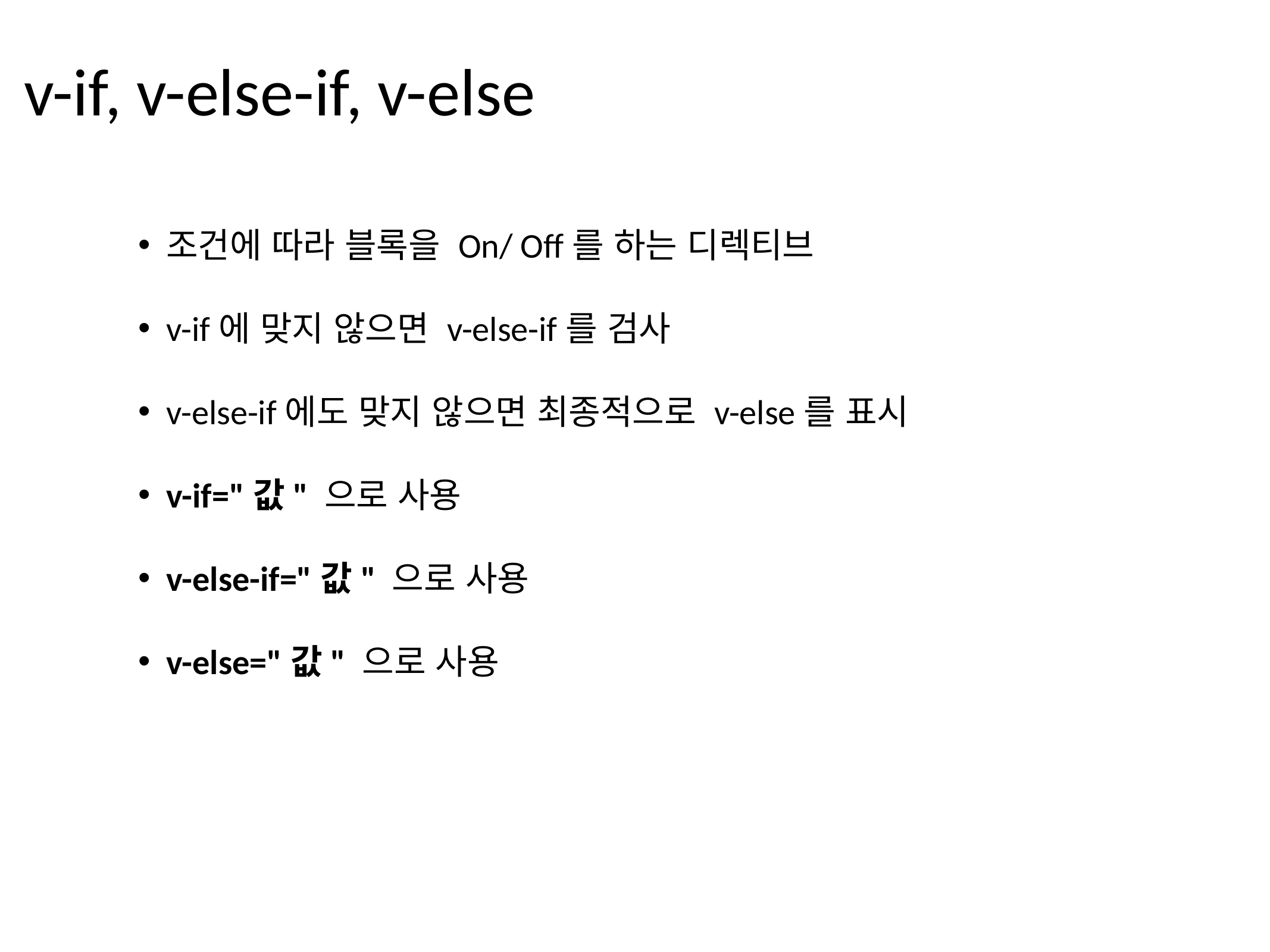

v-if, v-else-if, v-else
조건에 따라 블록을 On/ Off를 하는 디렉티브

v-if에 맞지 않으면 v-else-if를 검사

v-else-if에도 맞지 않으면 최종적으로 v-else를 표시

v-if="값" 으로 사용

v-else-if="값" 으로 사용

v-else="값" 으로 사용

²018.0².²0